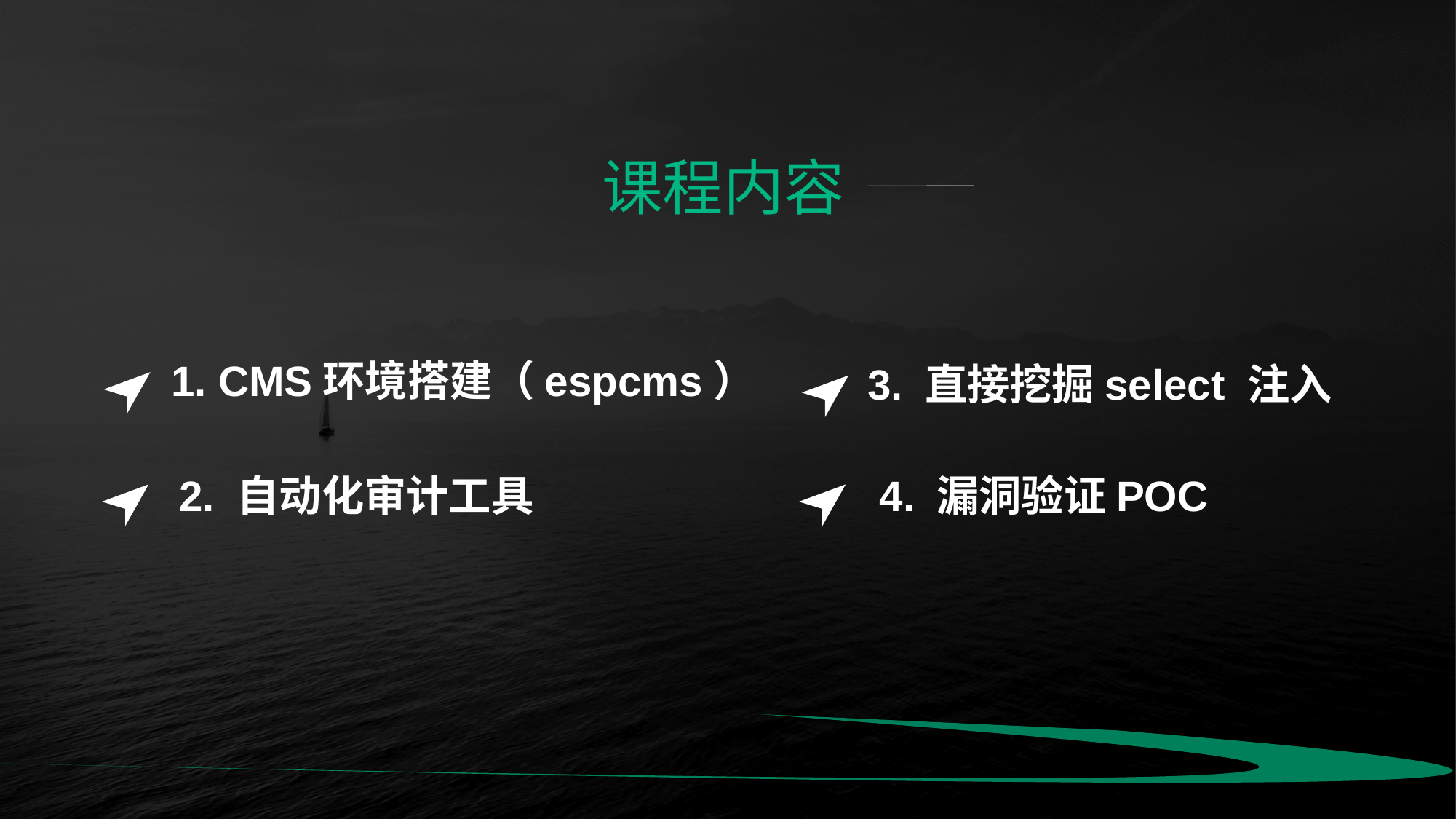

课程内容
1. CMS环境搭建（espcms）

2. 自动化审计工具

3. 直接挖掘select 注入

4. 漏洞验证POC